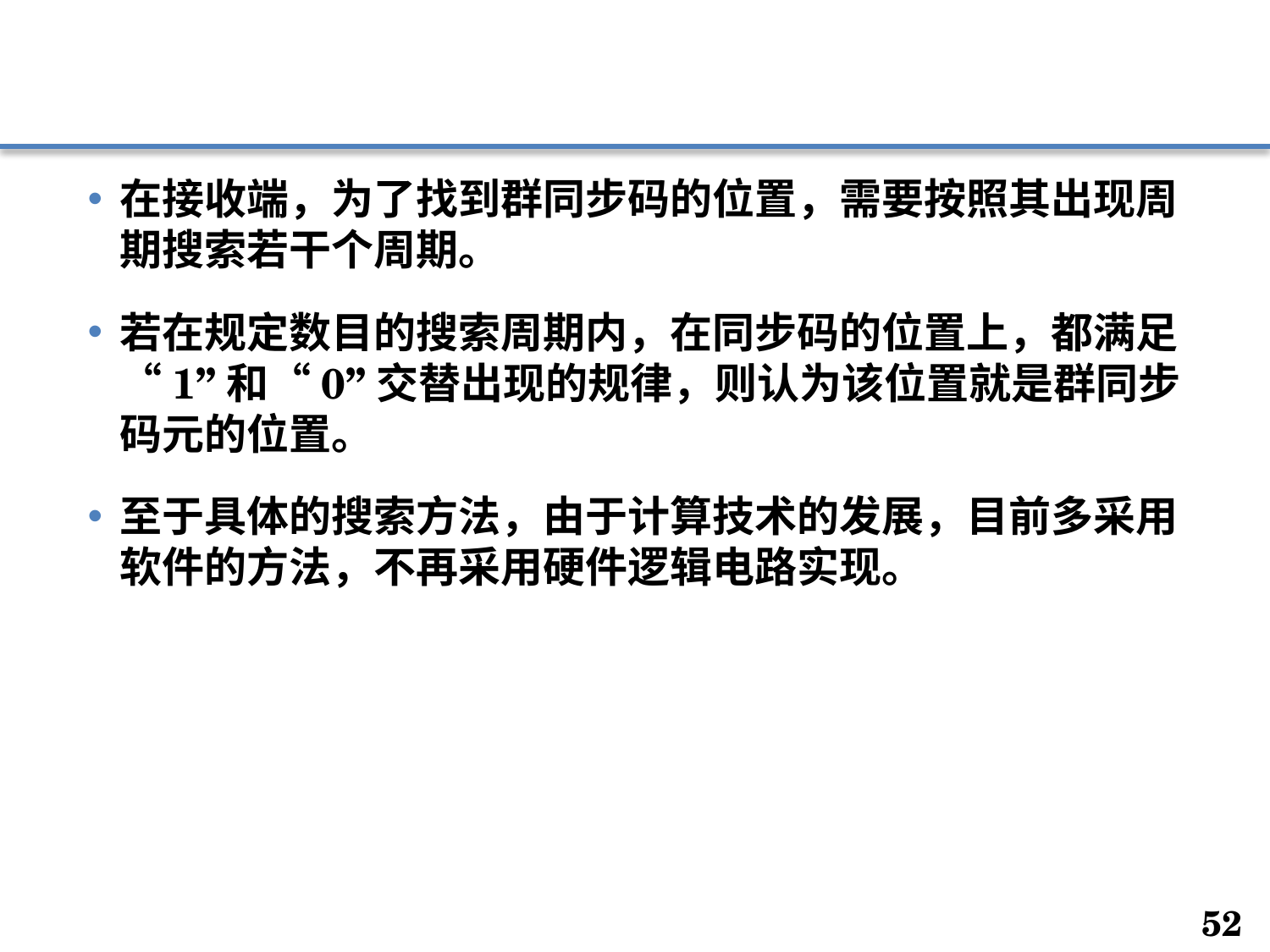

#
在接收端，为了找到群同步码的位置，需要按照其出现周期搜索若干个周期。
若在规定数目的搜索周期内，在同步码的位置上，都满足“1”和“0”交替出现的规律，则认为该位置就是群同步码元的位置。
至于具体的搜索方法，由于计算技术的发展，目前多采用软件的方法，不再采用硬件逻辑电路实现。
52